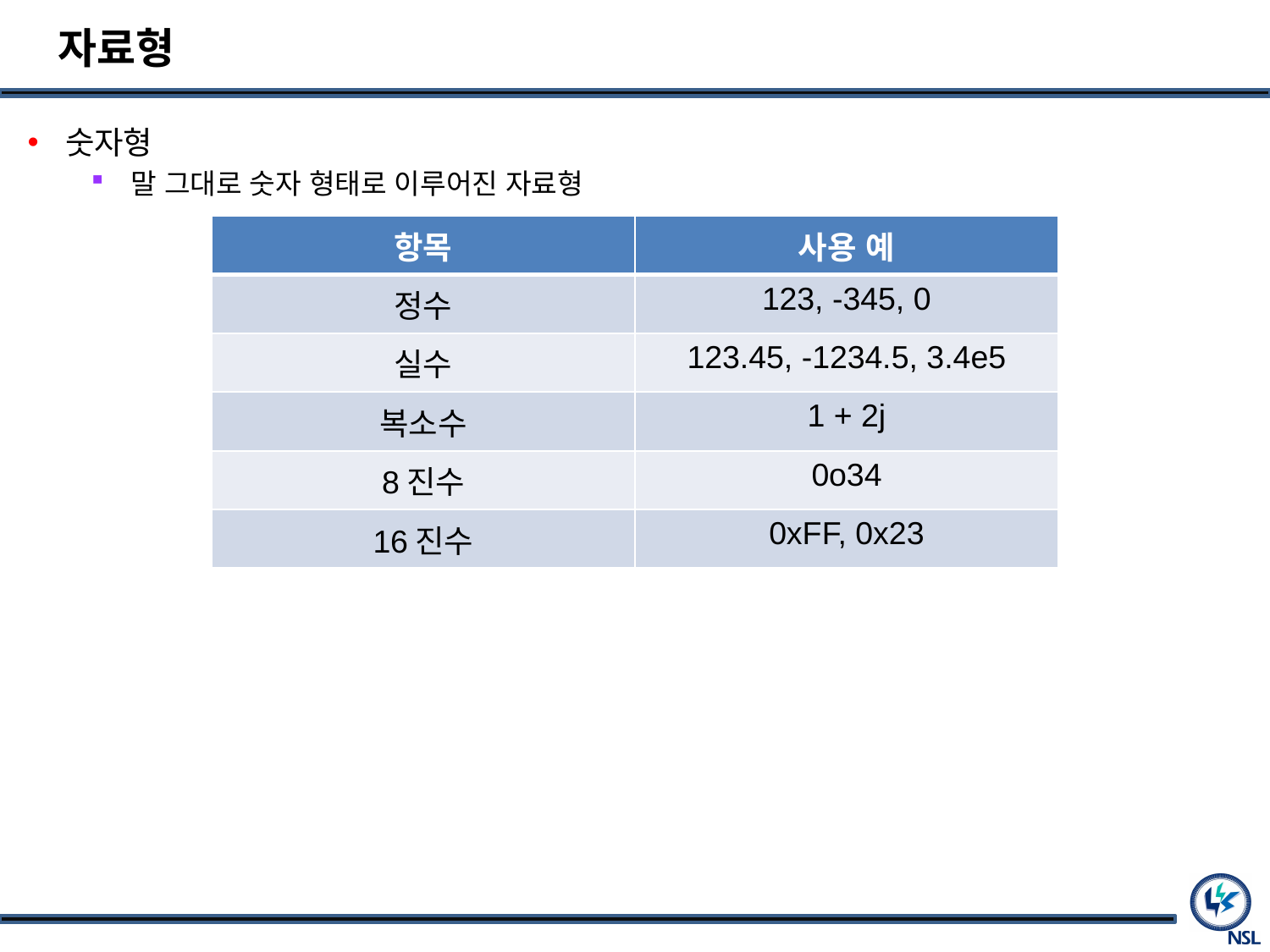

# 자료형
숫자형
말 그대로 숫자 형태로 이루어진 자료형

| 항목 | 사용 예 |
| --- | --- |
| 정수 | 123, -345, 0 |
| 실수 | 123.45, -1234.5, 3.4e5 |
| 복소수 | 1 + 2j |
| 8진수 | 0o34 |
| 16진수 | 0xFF, 0x23 |